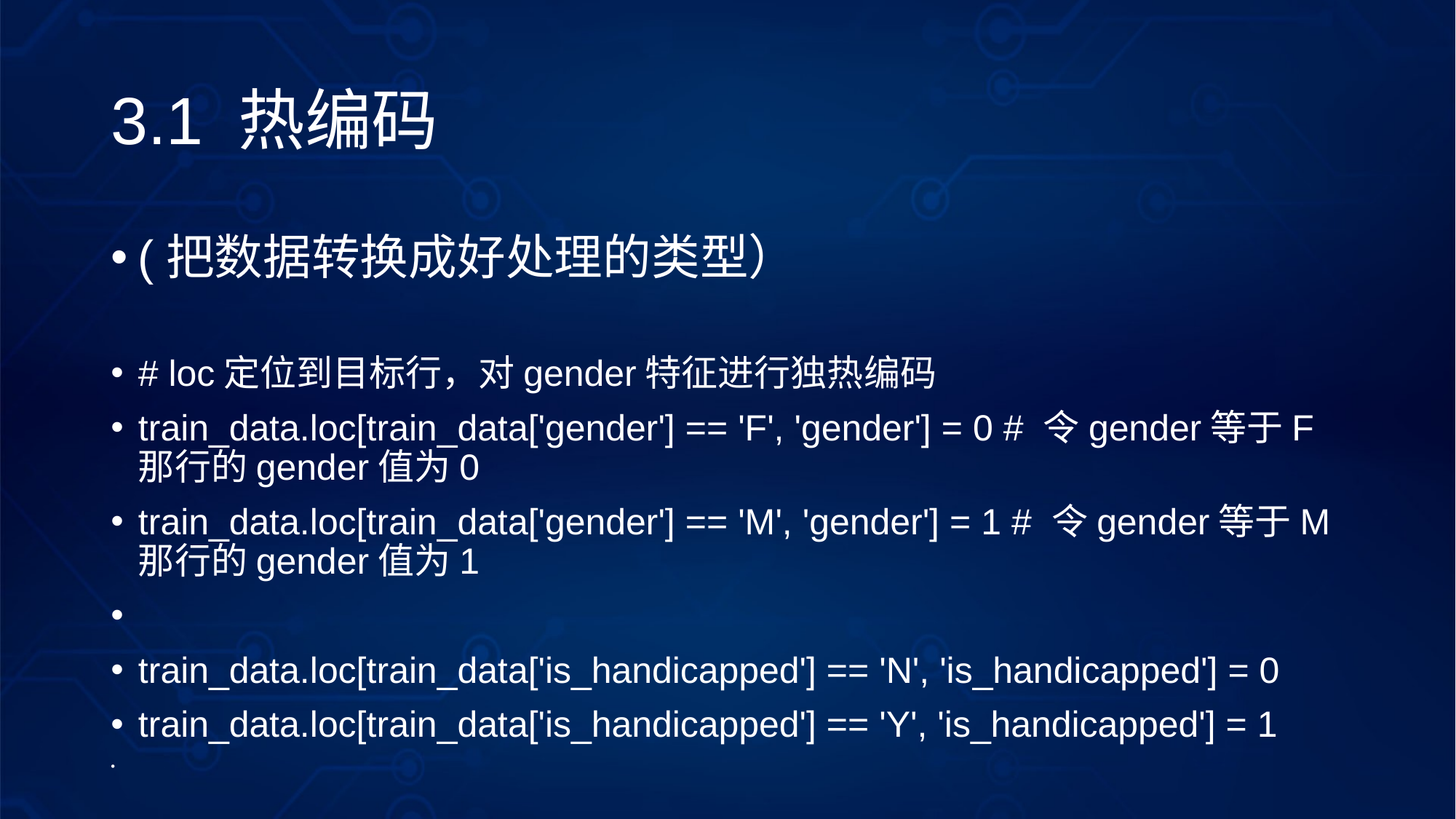

# 3.1 热编码

(把数据转换成好处理的类型）

# loc定位到目标行，对gender特征进行独热编码
train_data.loc[train_data['gender'] == 'F', 'gender'] = 0 # 令gender等于F那行的gender值为0
train_data.loc[train_data['gender'] == 'M', 'gender'] = 1 # 令gender等于M那行的gender值为1
​
train_data.loc[train_data['is_handicapped'] == 'N', 'is_handicapped'] = 0
train_data.loc[train_data['is_handicapped'] == 'Y', 'is_handicapped'] = 1
​